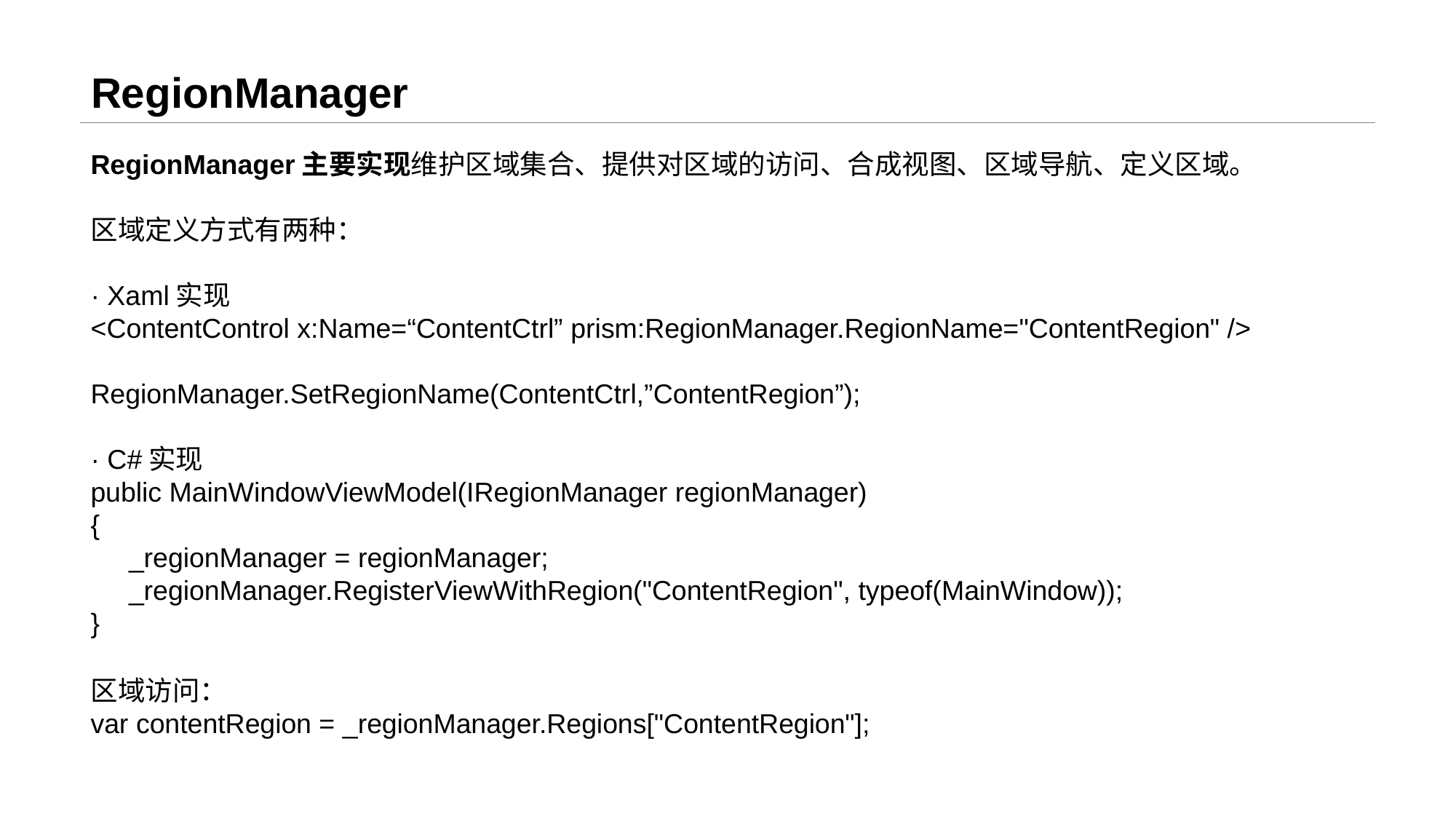

# RegionManager
RegionManager主要实现维护区域集合、提供对区域的访问、合成视图、区域导航、定义区域。

区域定义方式有两种：

· Xaml实现
<ContentControl x:Name=“ContentCtrl” prism:RegionManager.RegionName="ContentRegion" />

RegionManager.SetRegionName(ContentCtrl,”ContentRegion”);

· C#实现
public MainWindowViewModel(IRegionManager regionManager)
{
     _regionManager = regionManager;
     _regionManager.RegisterViewWithRegion("ContentRegion", typeof(MainWindow));
}
区域访问：
var contentRegion = _regionManager.Regions["ContentRegion"];